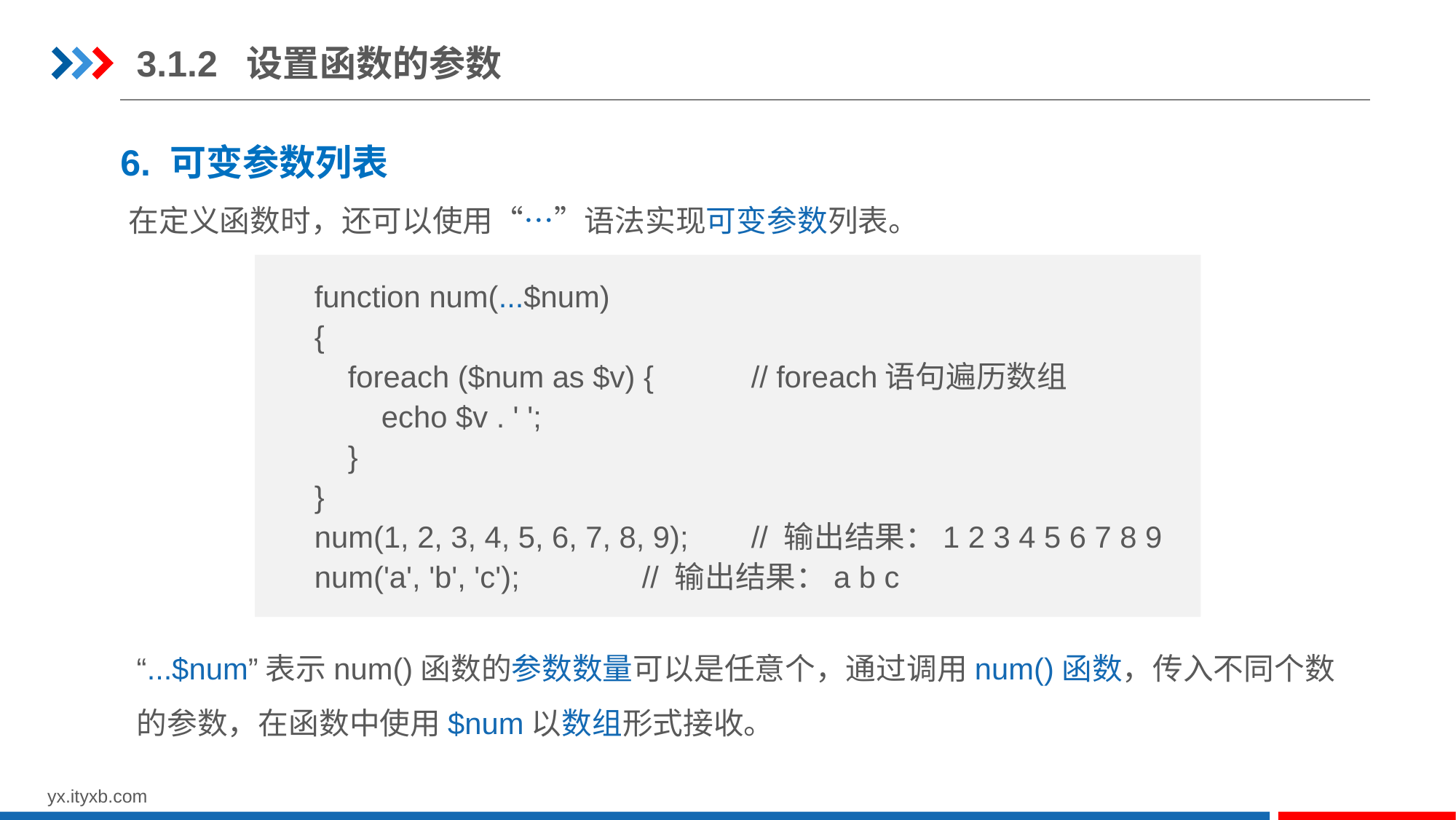

3.1.2  设置函数的参数
6. 可变参数列表
在定义函数时，还可以使用“…”语法实现可变参数列表。

function num(...$num)
{
    foreach ($num as $v) {	// foreach语句遍历数组
        echo $v . ' ';
    }
}
num(1, 2, 3, 4, 5, 6, 7, 8, 9);	// 输出结果：1 2 3 4 5 6 7 8 9
num('a', 'b', 'c');		// 输出结果：a b c
“...$num”表示num()函数的参数数量可以是任意个，通过调用num()函数，传入不同个数的参数，在函数中使用$num以数组形式接收。